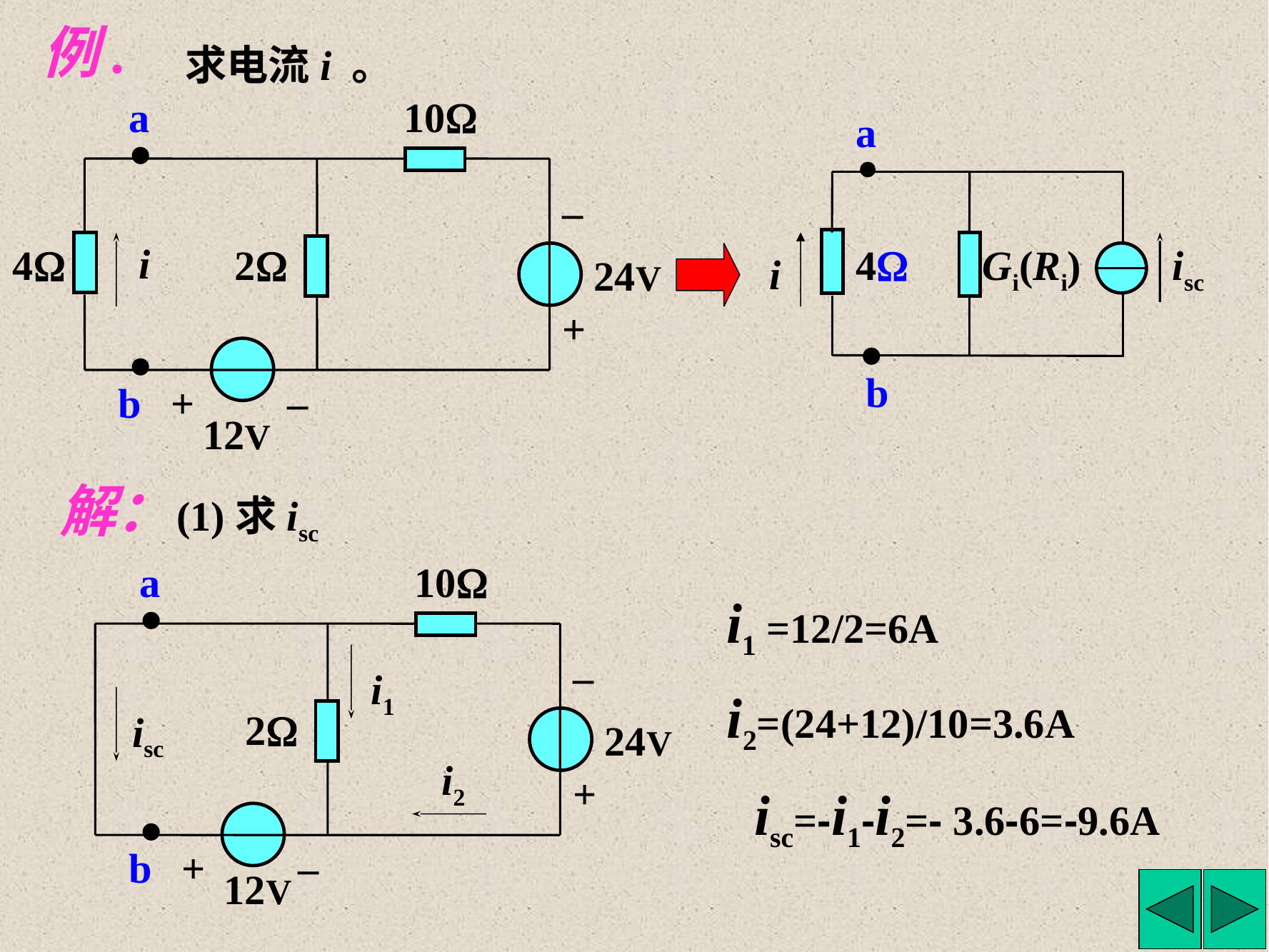

例.
求电流i 。
a
10Ω

–
i
4Ω

2Ω

24V

+

b
+
–
12V
a

4Ω

Gi(Ri)
isc

i

b

解：
(1)求isc
a
10Ω

–
i1

2Ω

isc
24V

i2

+

b
+
–
12V
i1 =12/2=6A
 i2=(24+12)/10=3.6A
isc=-i1-i2=- 3.6-6=-9.6A